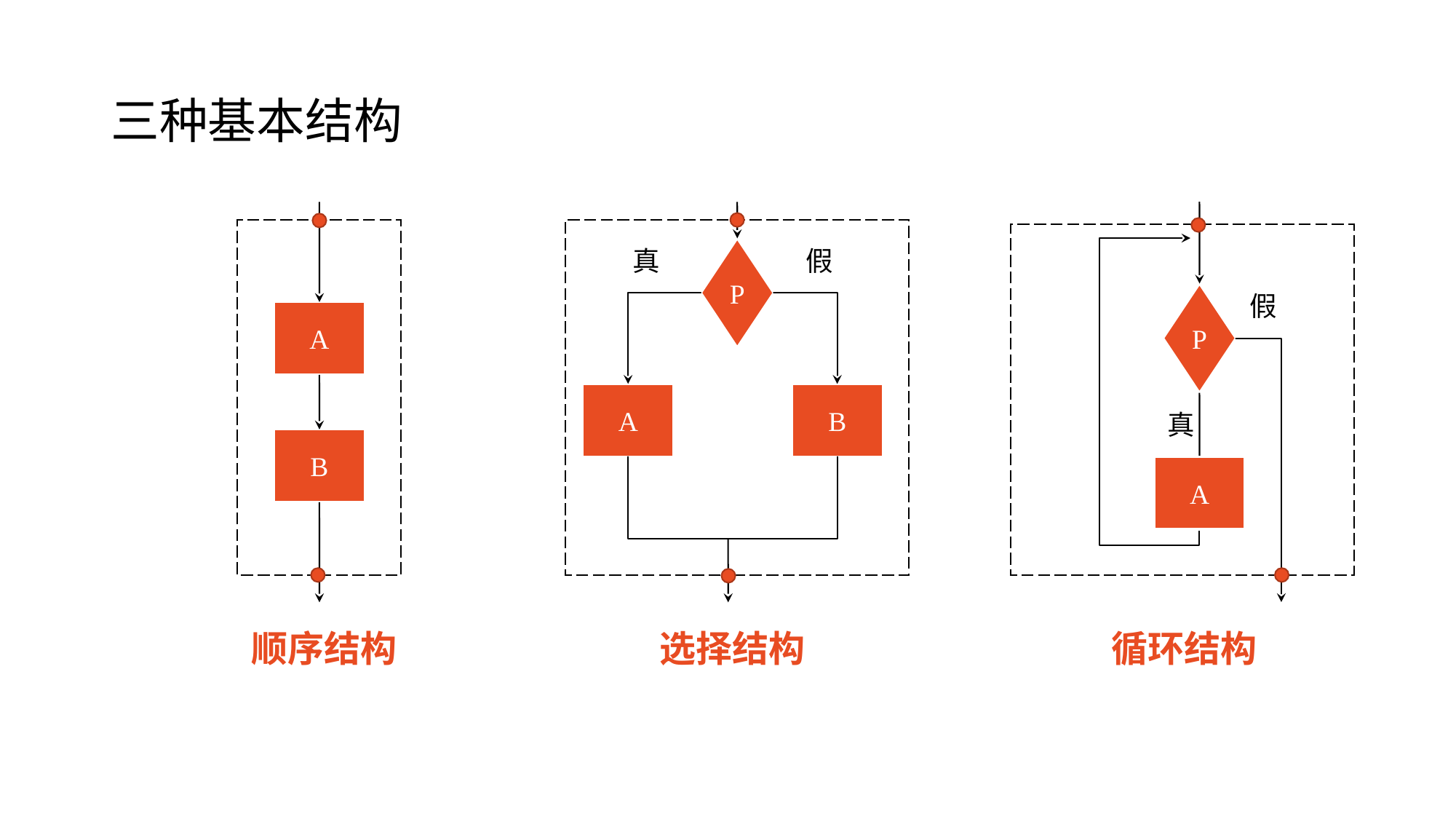

# 三种基本结构

真
P
假
P
假

A

A
B

真
B
A

顺序结构
选择结构
循环结构